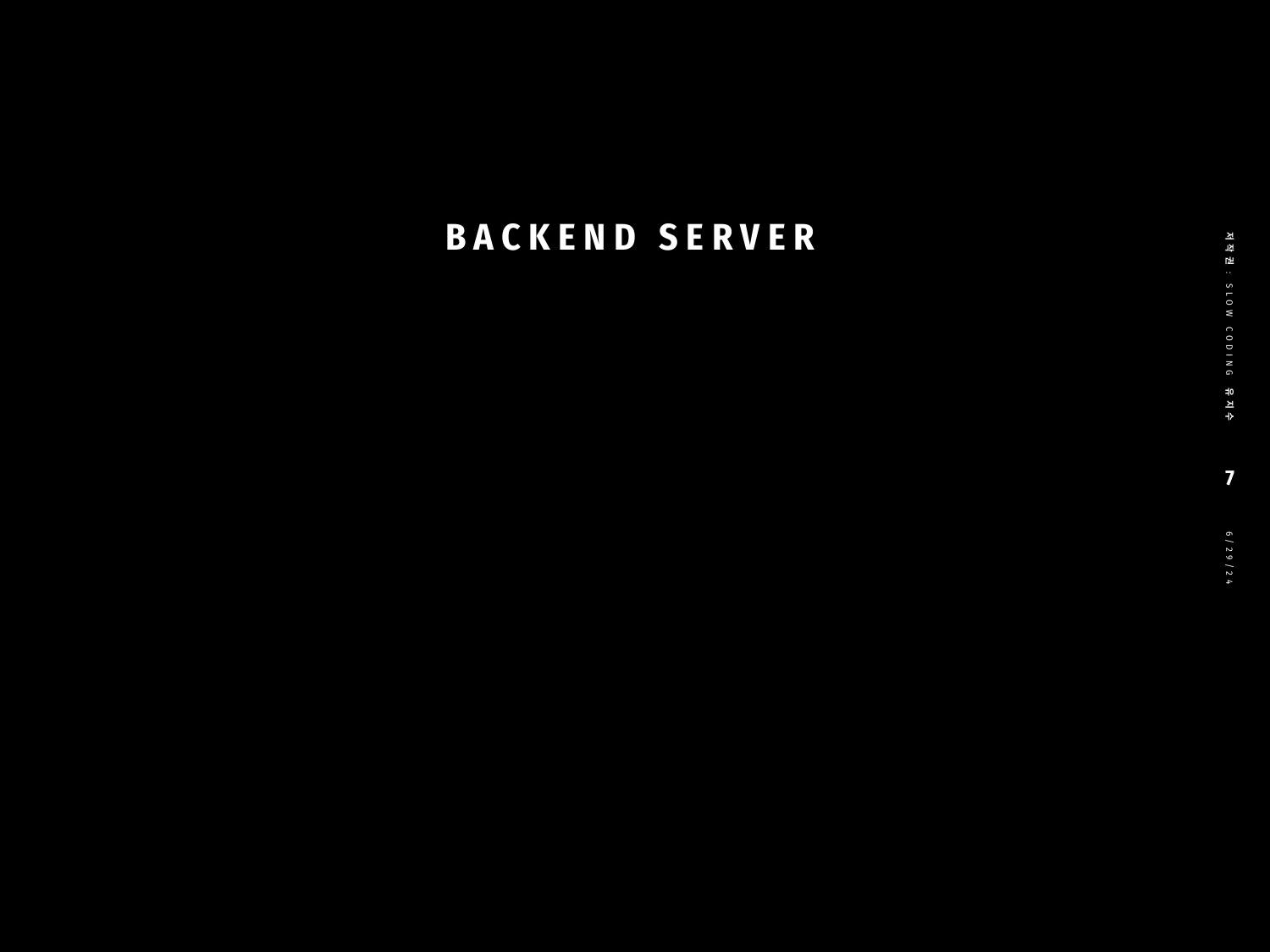

# Backend server
저작권: Slow Coding 유지수
7
6/29/24